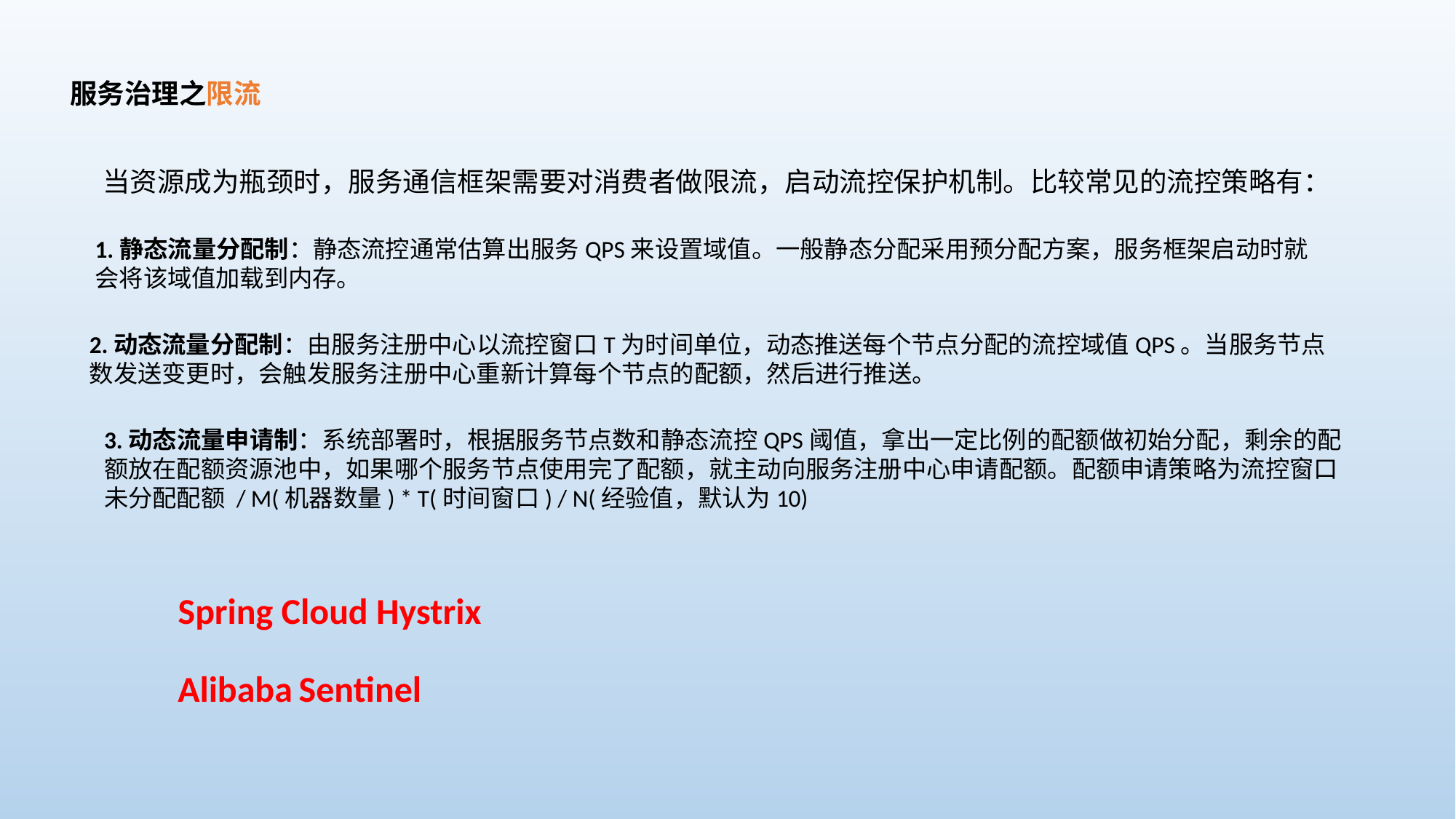

服务治理之限流
当资源成为瓶颈时，服务通信框架需要对消费者做限流，启动流控保护机制。比较常见的流控策略有：
1.静态流量分配制：静态流控通常估算出服务QPS来设置域值。一般静态分配采用预分配方案，服务框架启动时就
会将该域值加载到内存。
2.动态流量分配制：由服务注册中心以流控窗口T为时间单位，动态推送每个节点分配的流控域值QPS。当服务节点
数发送变更时，会触发服务注册中心重新计算每个节点的配额，然后进行推送。
3.动态流量申请制：系统部署时，根据服务节点数和静态流控QPS阈值，拿出一定比例的配额做初始分配，剩余的配
额放在配额资源池中，如果哪个服务节点使用完了配额，就主动向服务注册中心申请配额。配额申请策略为流控窗口
未分配配额 / M(机器数量) * T(时间窗口) / N(经验值，默认为10)
Spring Cloud Hystrix
Alibaba Sentinel